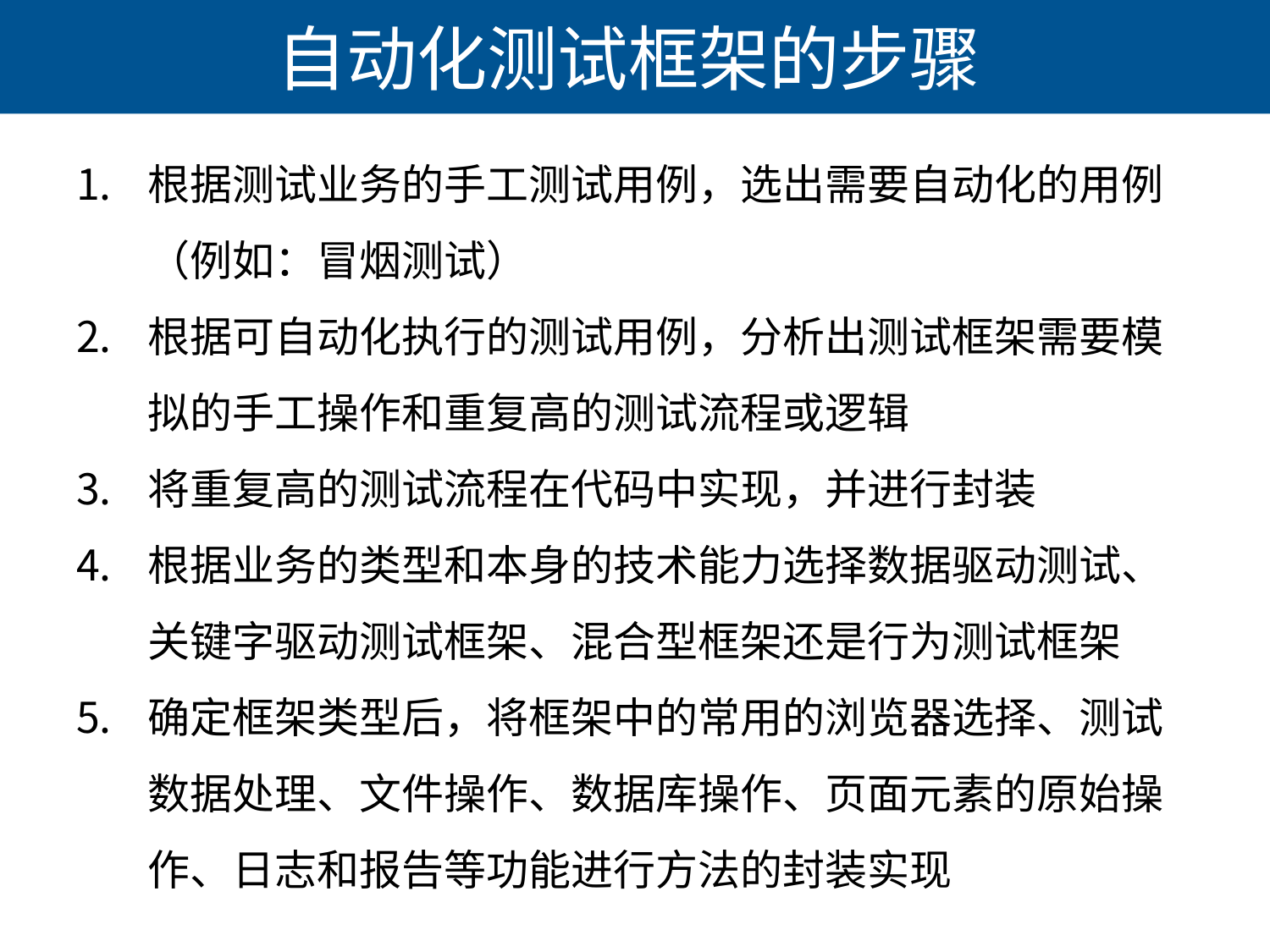

# 自动化测试框架的步骤
根据测试业务的手工测试用例，选出需要自动化的用例（例如：冒烟测试）
根据可自动化执行的测试用例，分析出测试框架需要模拟的手工操作和重复高的测试流程或逻辑
将重复高的测试流程在代码中实现，并进行封装
根据业务的类型和本身的技术能力选择数据驱动测试、关键字驱动测试框架、混合型框架还是行为测试框架
确定框架类型后，将框架中的常用的浏览器选择、测试数据处理、文件操作、数据库操作、页面元素的原始操作、日志和报告等功能进行方法的封装实现